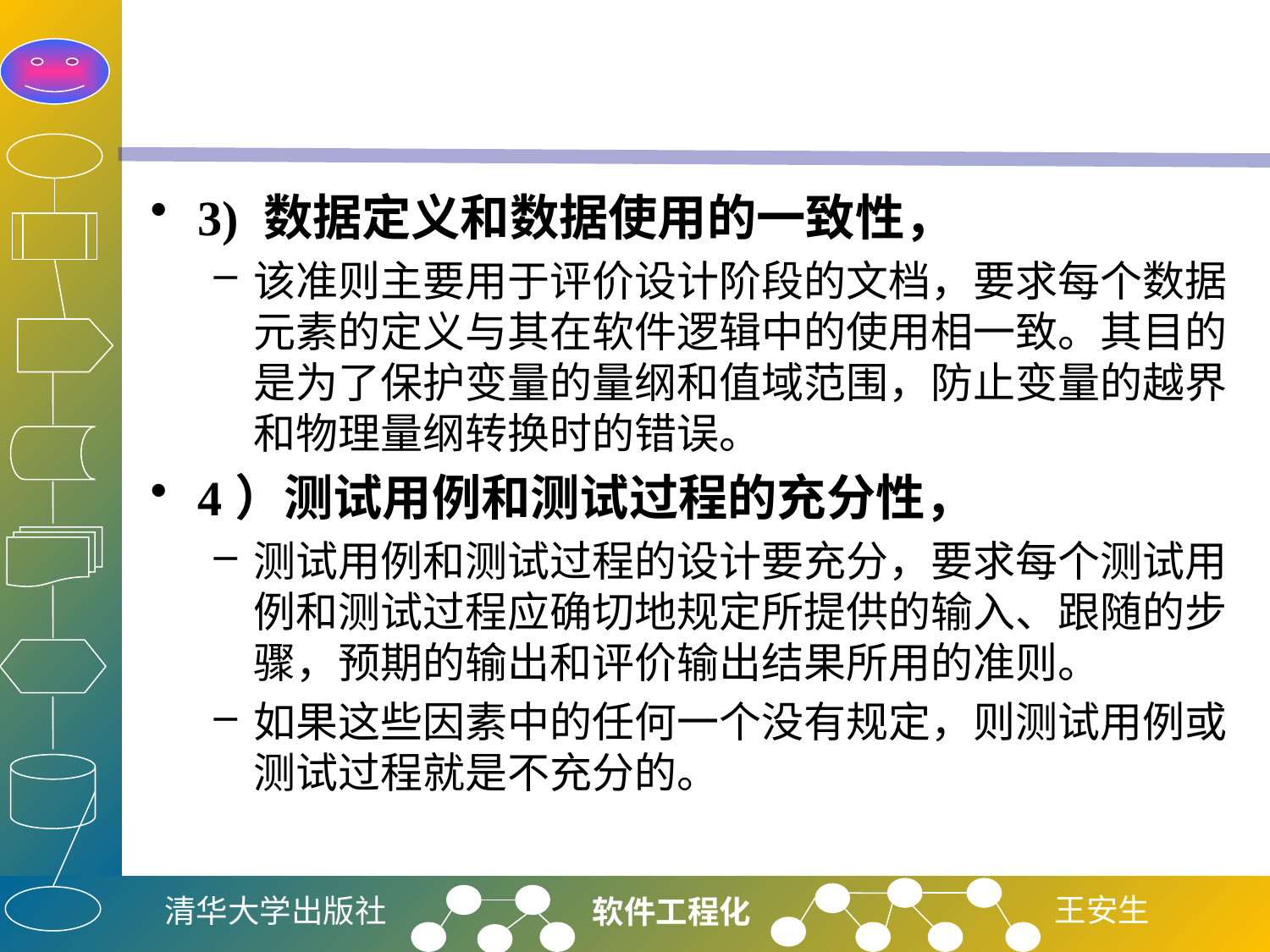

#
3) 数据定义和数据使用的一致性，
该准则主要用于评价设计阶段的文档，要求每个数据元素的定义与其在软件逻辑中的使用相一致。其目的是为了保护变量的量纲和值域范围，防止变量的越界和物理量纲转换时的错误。
4）测试用例和测试过程的充分性，
测试用例和测试过程的设计要充分，要求每个测试用例和测试过程应确切地规定所提供的输入、跟随的步骤，预期的输出和评价输出结果所用的准则。
如果这些因素中的任何一个没有规定，则测试用例或测试过程就是不充分的。